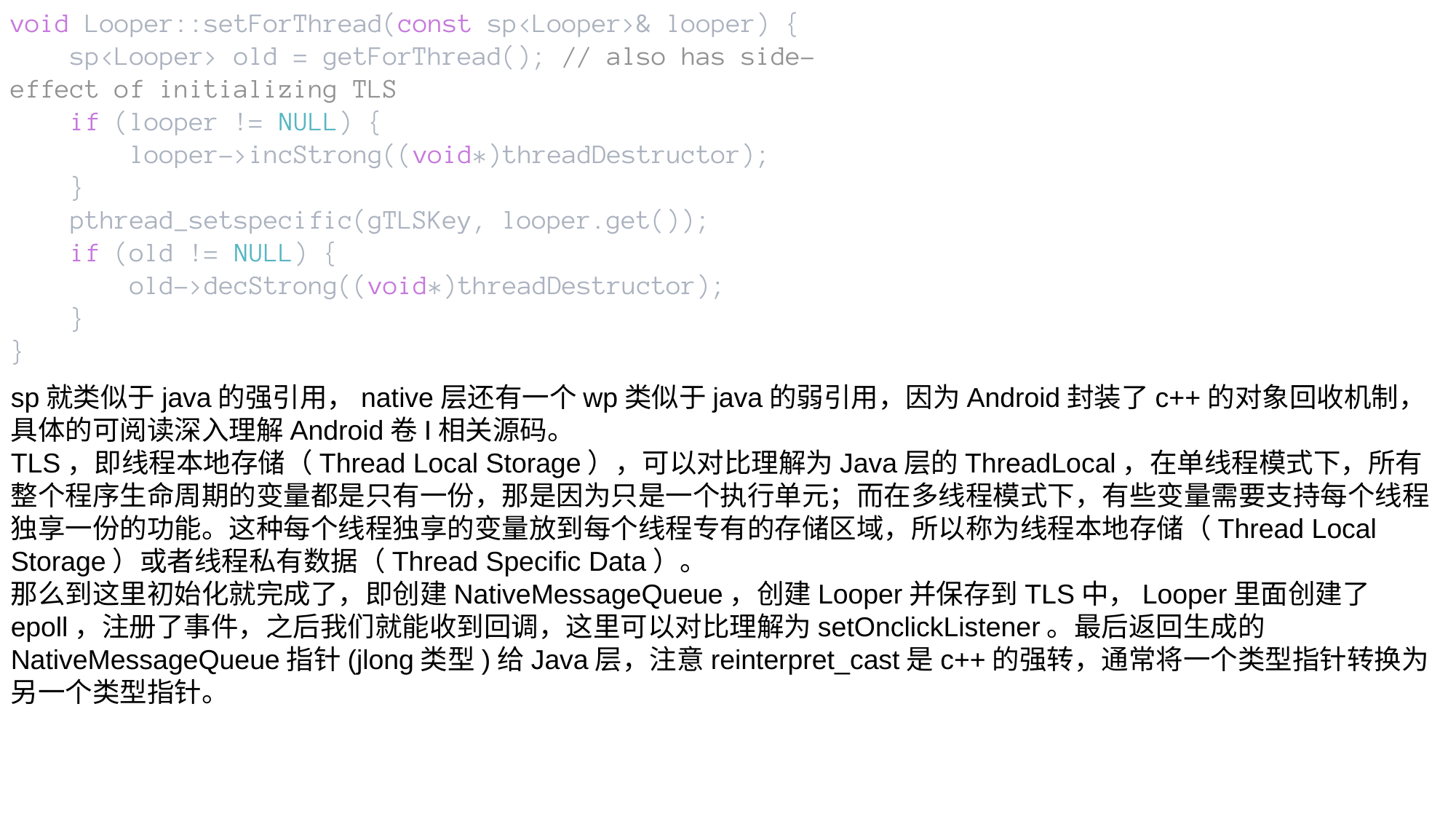

void Looper::setForThread(const sp<Looper>& looper) {
    sp<Looper> old = getForThread(); // also has side-effect of initializing TLS
    if (looper != NULL) {
        looper->incStrong((void*)threadDestructor);
    }
    pthread_setspecific(gTLSKey, looper.get());
    if (old != NULL) {
        old->decStrong((void*)threadDestructor);
    }
}
sp就类似于java的强引用，native层还有一个wp类似于java的弱引用，因为Android封装了c++的对象回收机制，具体的可阅读深入理解Android卷I相关源码。
TLS，即线程本地存储（Thread Local Storage），可以对比理解为Java层的ThreadLocal，在单线程模式下，所有整个程序生命周期的变量都是只有一份，那是因为只是一个执行单元；而在多线程模式下，有些变量需要支持每个线程独享一份的功能。这种每个线程独享的变量放到每个线程专有的存储区域，所以称为线程本地存储（Thread Local Storage）或者线程私有数据（Thread Specific Data）。
那么到这里初始化就完成了，即创建NativeMessageQueue，创建Looper并保存到TLS中，Looper里面创建了epoll，注册了事件，之后我们就能收到回调，这里可以对比理解为setOnclickListener。最后返回生成的NativeMessageQueue指针(jlong类型)给Java层，注意reinterpret_cast是c++的强转，通常将一个类型指针转换为另一个类型指针。